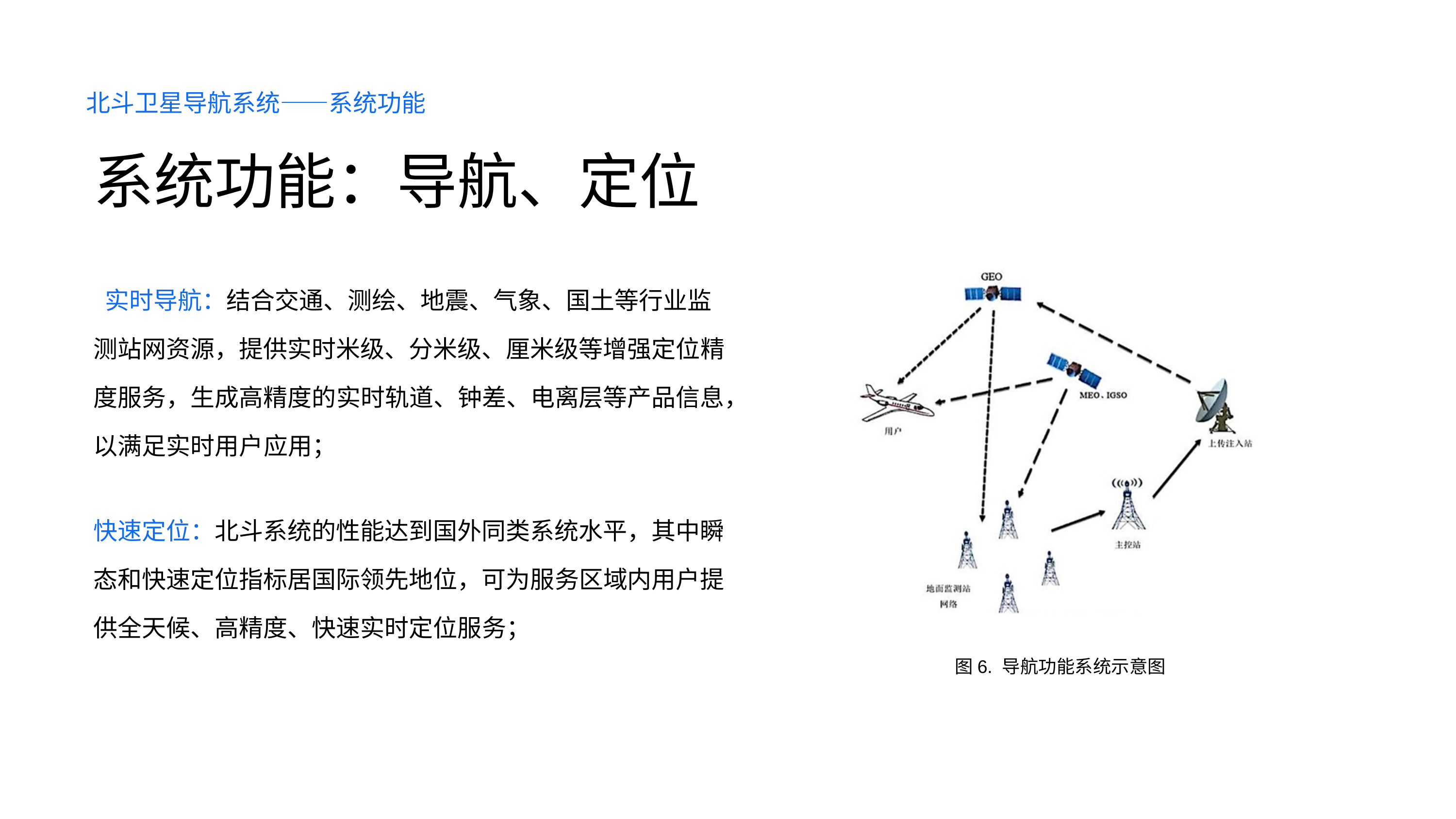

北斗卫星导航系统——系统功能
系统功能：导航、定位

 实时导航：结合交通、测绘、地震、气象、国土等行业监测站网资源，提供实时米级、分米级、厘米级等增强定位精度服务，生成高精度的实时轨道、钟差、电离层等产品信息，以满足实时用户应用；
快速定位：北斗系统的性能达到国外同类系统水平，其中瞬态和快速定位指标居国际领先地位，可为服务区域内用户提供全天候、高精度、快速实时定位服务；
图6. 导航功能系统示意图